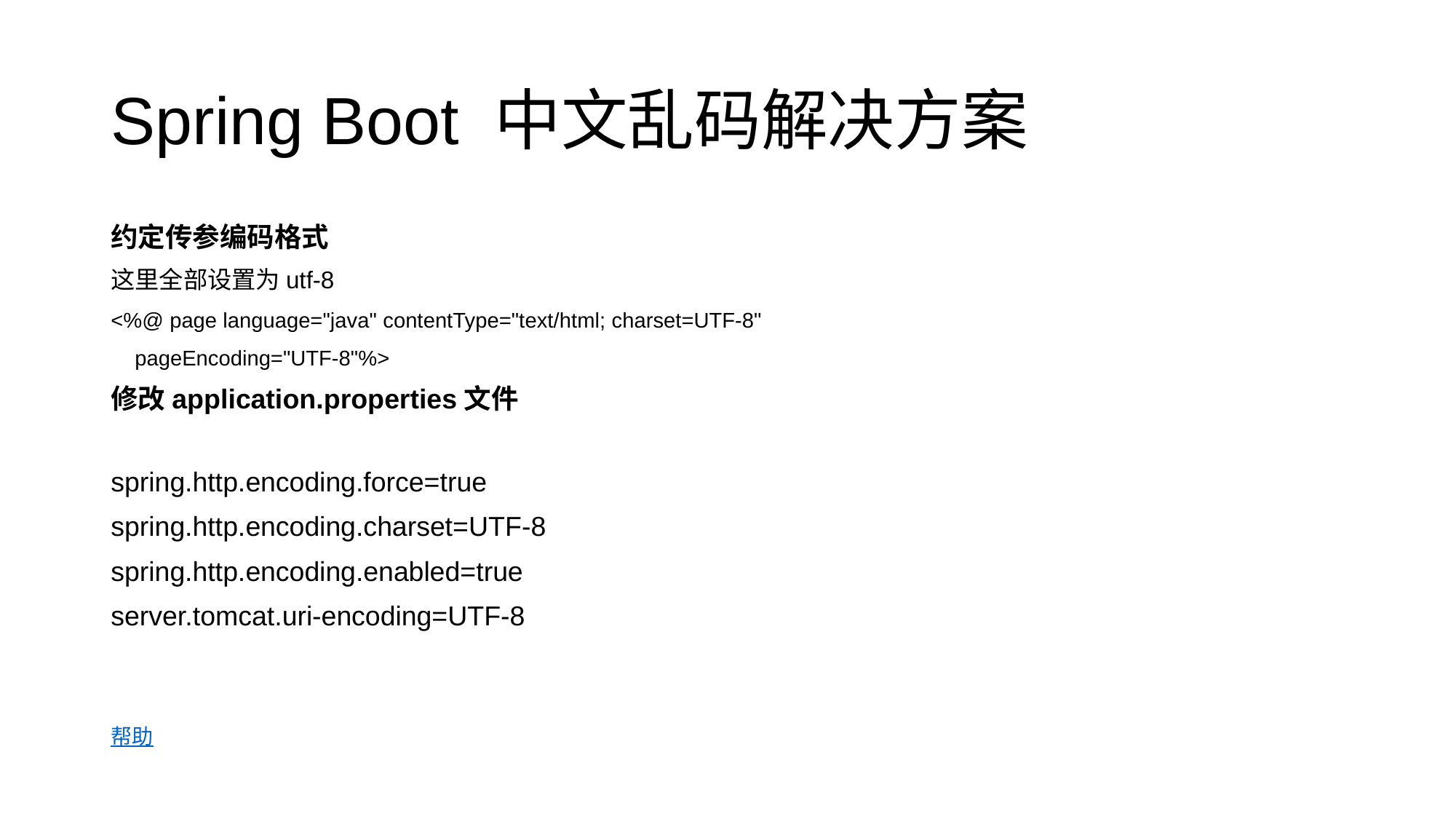

# Spring Boot 中文乱码解决方案
约定传参编码格式
这里全部设置为utf-8
<%@ page language="java" contentType="text/html; charset=UTF-8"
    pageEncoding="UTF-8"%>
修改application.properties文件

spring.http.encoding.force=true
spring.http.encoding.charset=UTF-8
spring.http.encoding.enabled=true
server.tomcat.uri-encoding=UTF-8

帮助